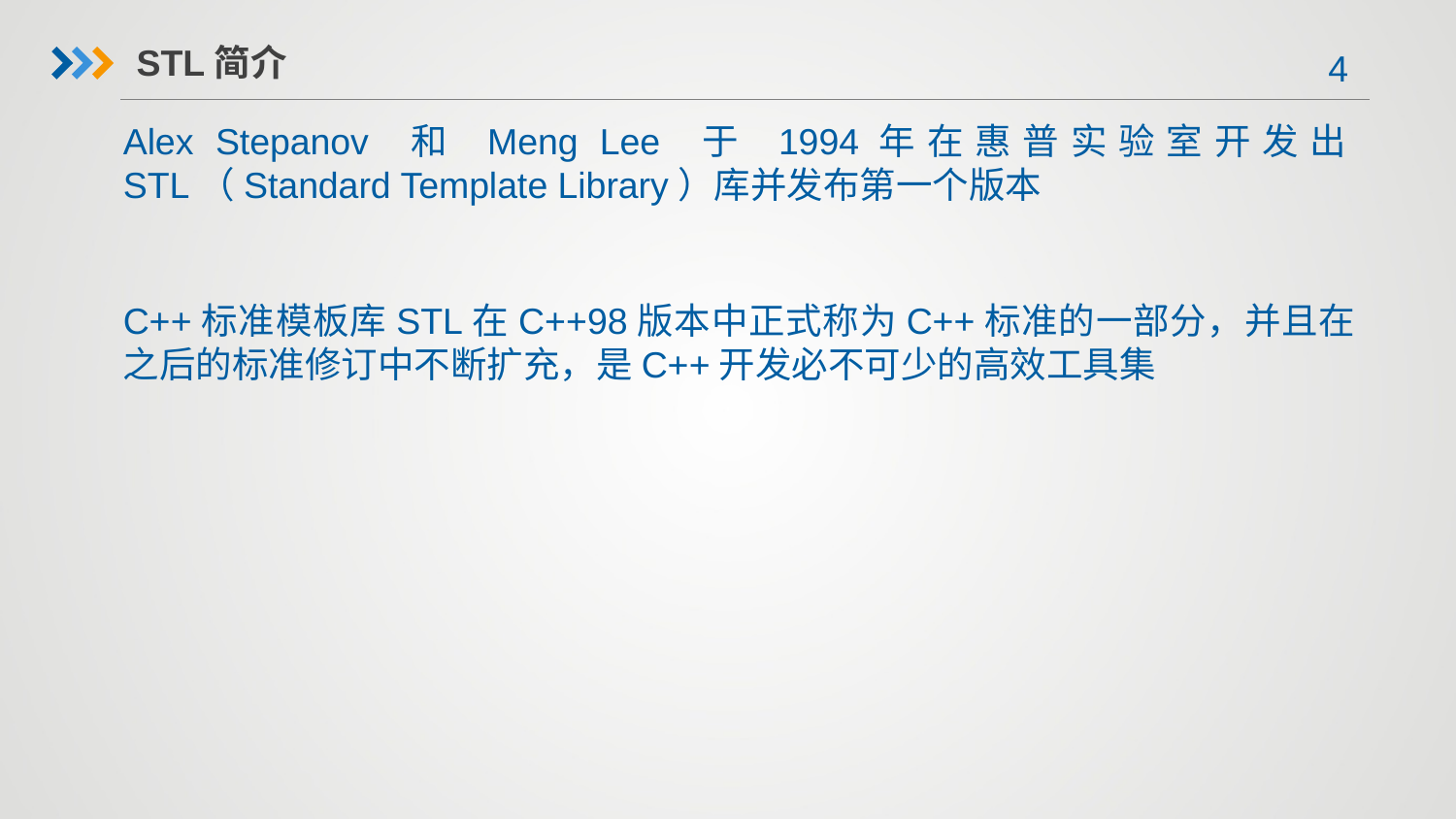

STL简介
Alex Stepanov 和 Meng Lee 于 1994年在惠普实验室开发出STL（Standard Template Library）库并发布第一个版本

C++标准模板库STL在C++98版本中正式称为C++标准的一部分，并且在之后的标准修订中不断扩充，是C++开发必不可少的高效工具集